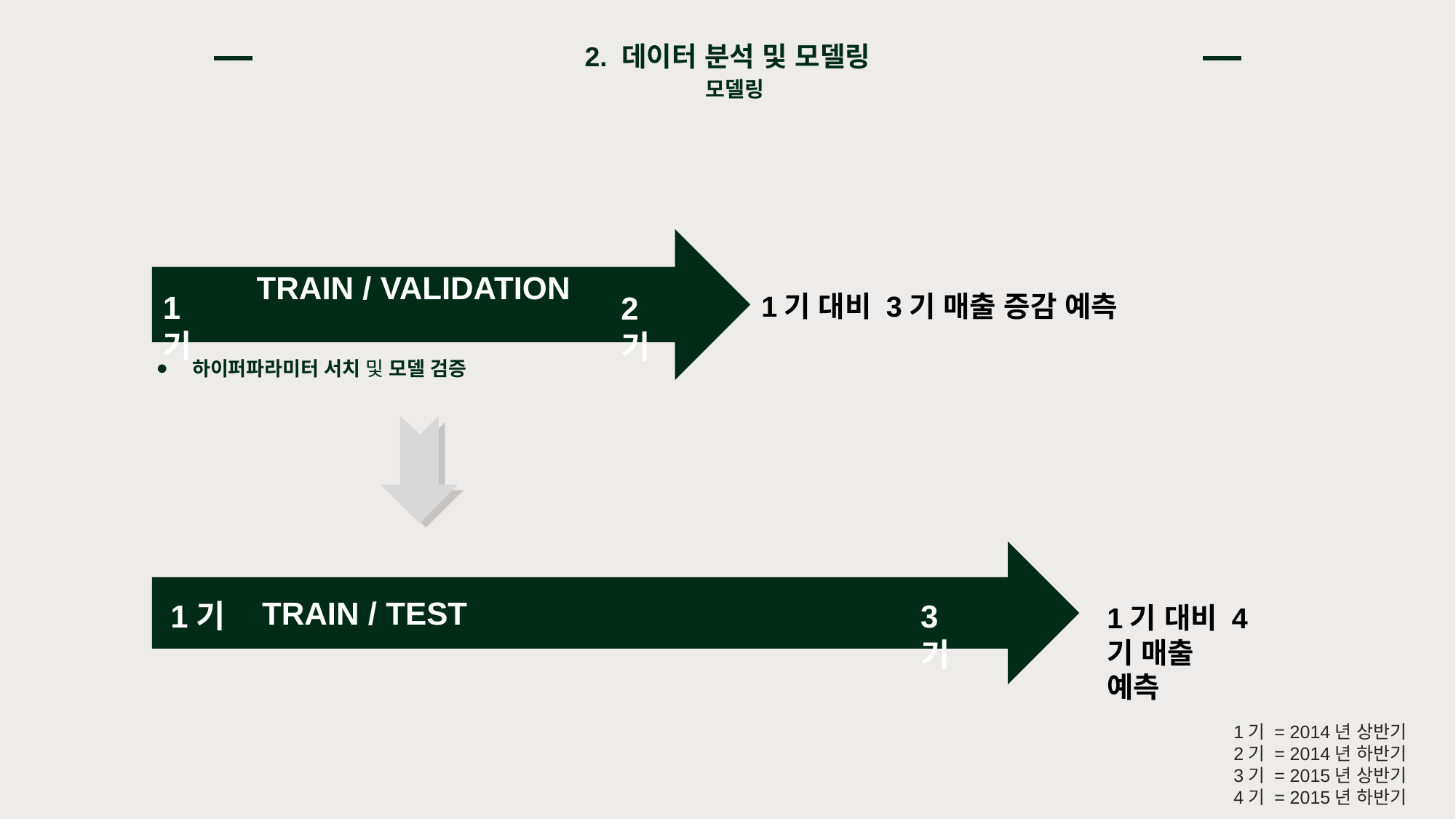

2. 데이터 분석 및 모델링
모델링

TRAIN / VALIDATION
1기
2기
1기 대비 3기 매출 증감 예측
하이퍼파라미터 서치 및 모델 검증

TRAIN / TEST
1기
3기
1기 대비 4기 매출 예측
1기 = 2014년 상반기
2기 = 2014년 하반기
3기 = 2015년 상반기
4기 = 2015년 하반기